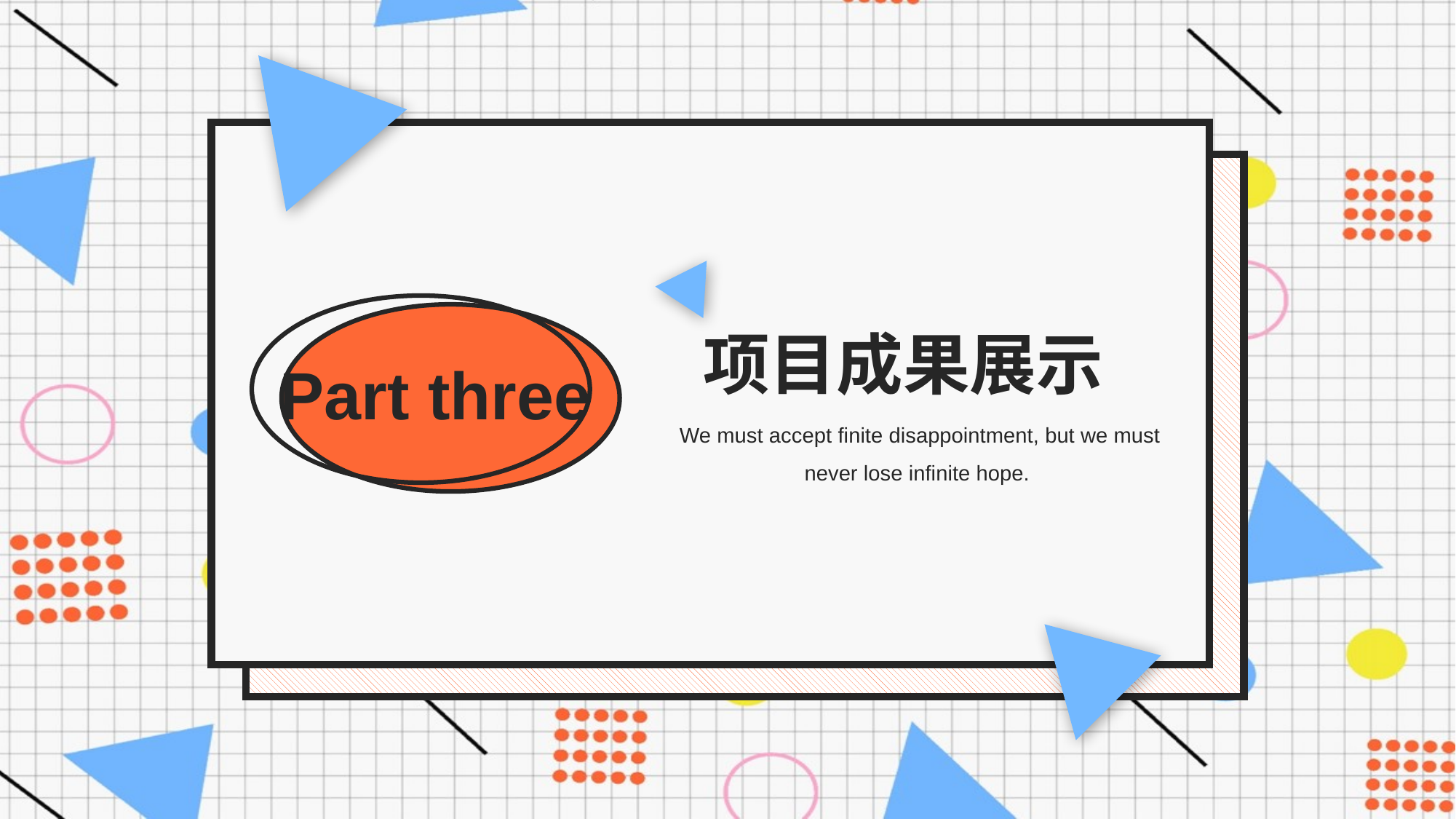

Part three
项目成果展示
We must accept finite disappointment, but we must never lose infinite hope.